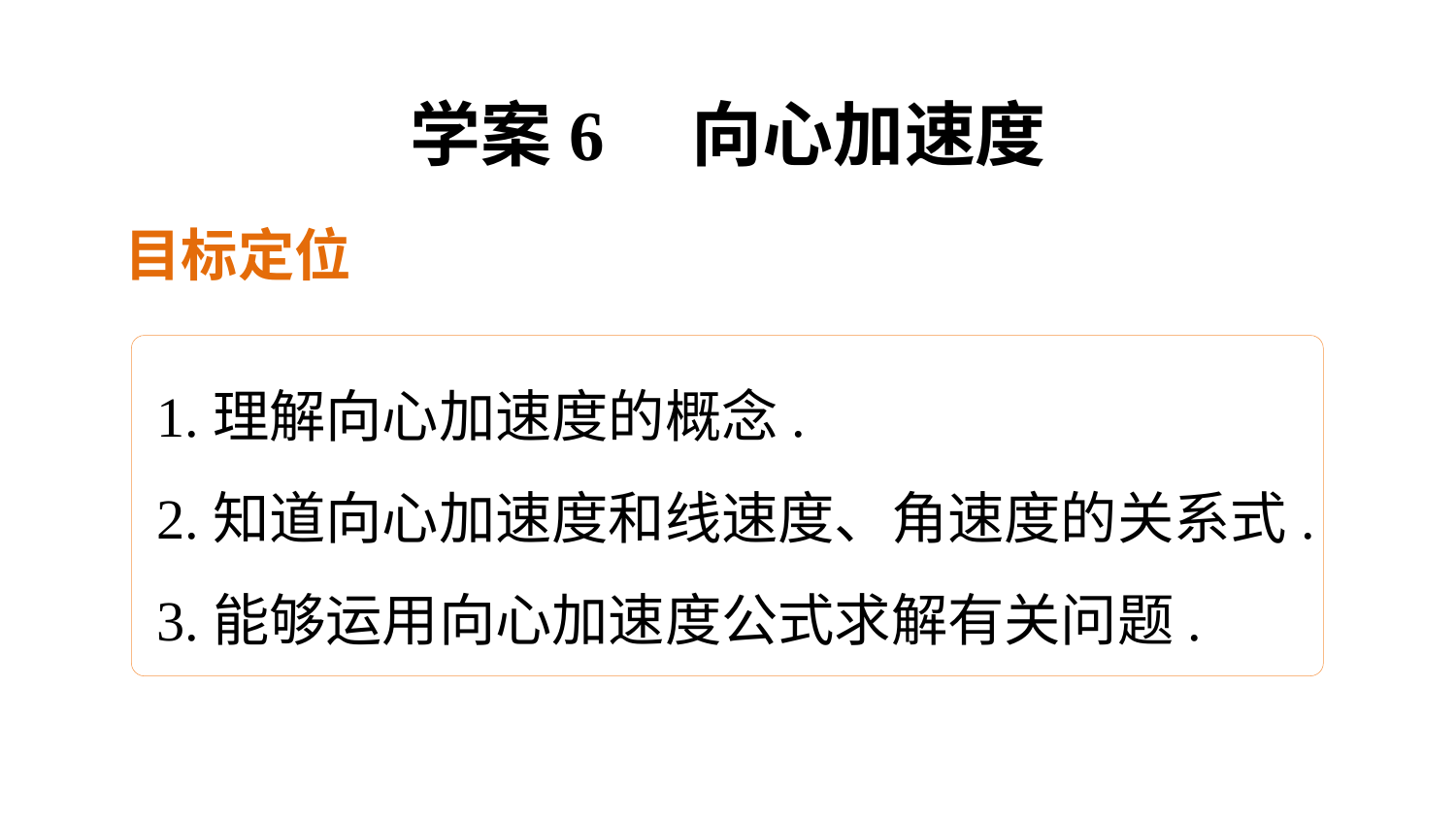

学案6　向心加速度
目标定位

1.理解向心加速度的概念.
2.知道向心加速度和线速度、角速度的关系式.
3.能够运用向心加速度公式求解有关问题.